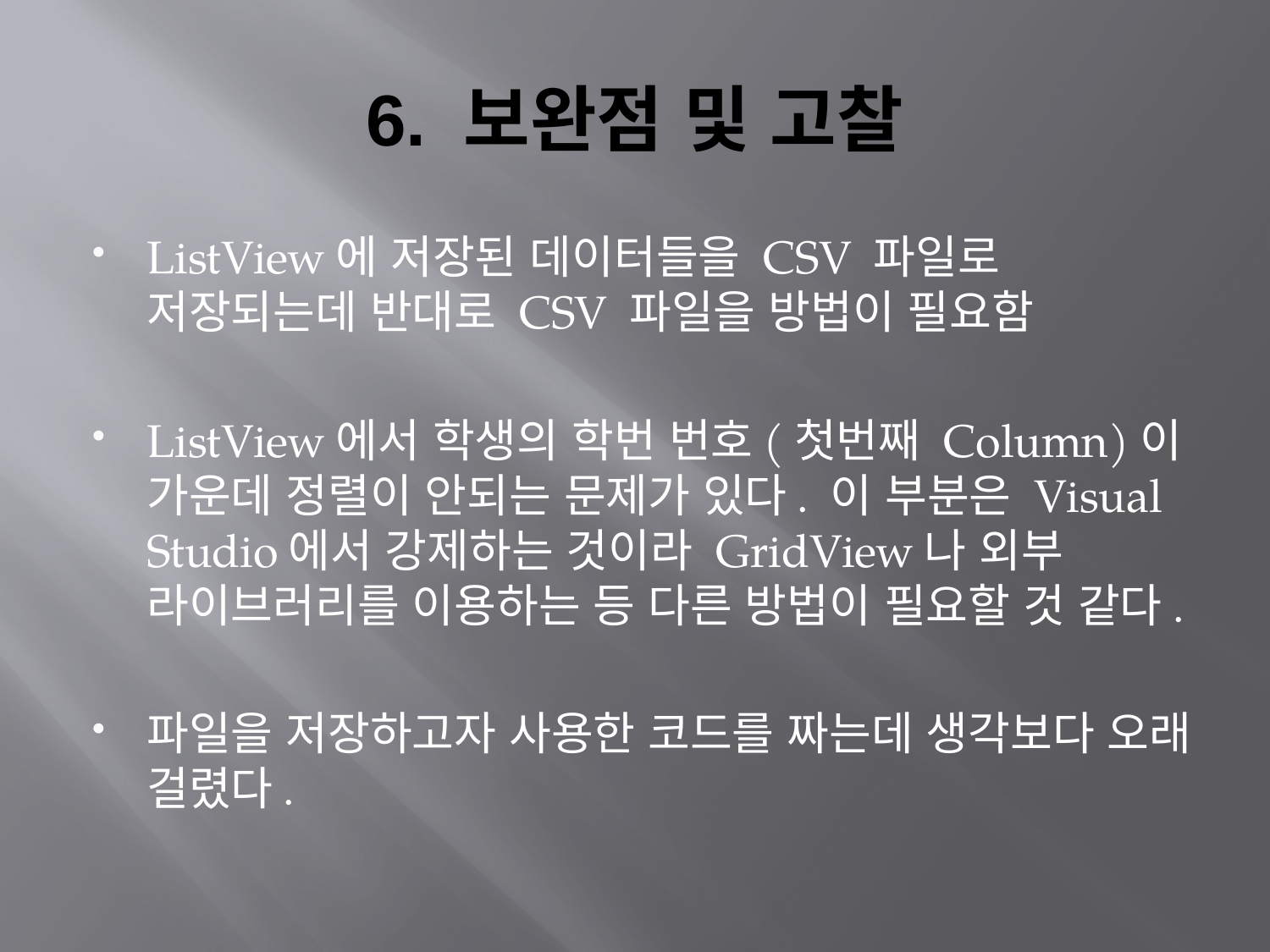

# 6. 보완점 및 고찰
ListView에 저장된 데이터들을 CSV 파일로 저장되는데 반대로 CSV 파일을 방법이 필요함

ListView에서 학생의 학번 번호(첫번째 Column)이 가운데 정렬이 안되는 문제가 있다. 이 부분은 Visual Studio에서 강제하는 것이라 GridView나 외부 라이브러리를 이용하는 등 다른 방법이 필요할 것 같다.

파일을 저장하고자 사용한 코드를 짜는데 생각보다 오래 걸렸다.